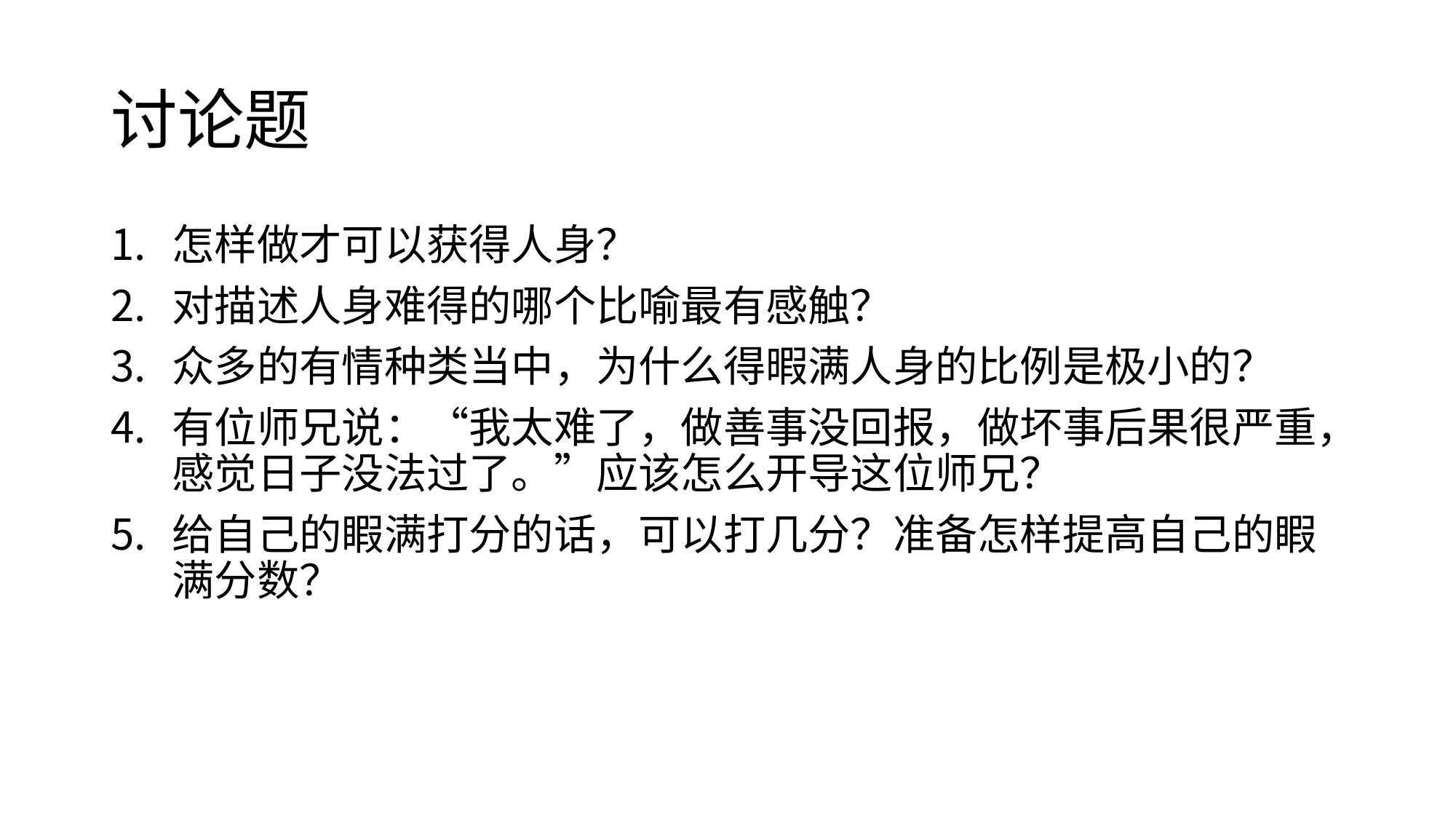

# 讨论题
怎样做才可以获得人身？
对描述人身难得的哪个比喻最有感触？
众多的有情种类当中，为什么得暇满人身的比例是极小的？
有位师兄说：“我太难了，做善事没回报，做坏事后果很严重，感觉日子没法过了。”应该怎么开导这位师兄？
给自己的睱满打分的话，可以打几分？准备怎样提高自己的睱满分数？